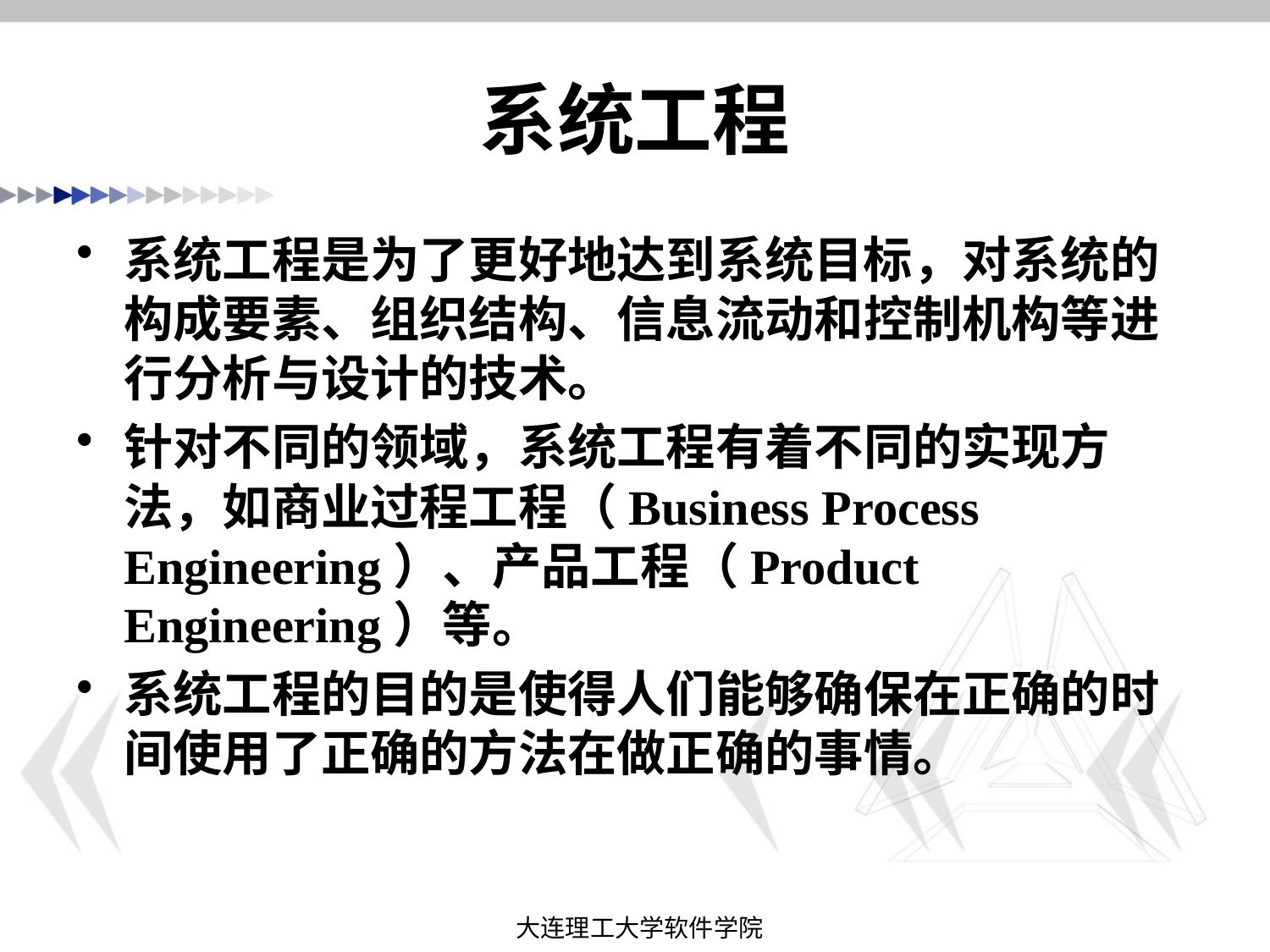

# 系统工程
系统工程是为了更好地达到系统目标，对系统的构成要素、组织结构、信息流动和控制机构等进行分析与设计的技术。
针对不同的领域，系统工程有着不同的实现方法，如商业过程工程（Business Process Engineering）、产品工程（Product Engineering）等。
系统工程的目的是使得人们能够确保在正确的时间使用了正确的方法在做正确的事情。

大连理工大学软件学院
10